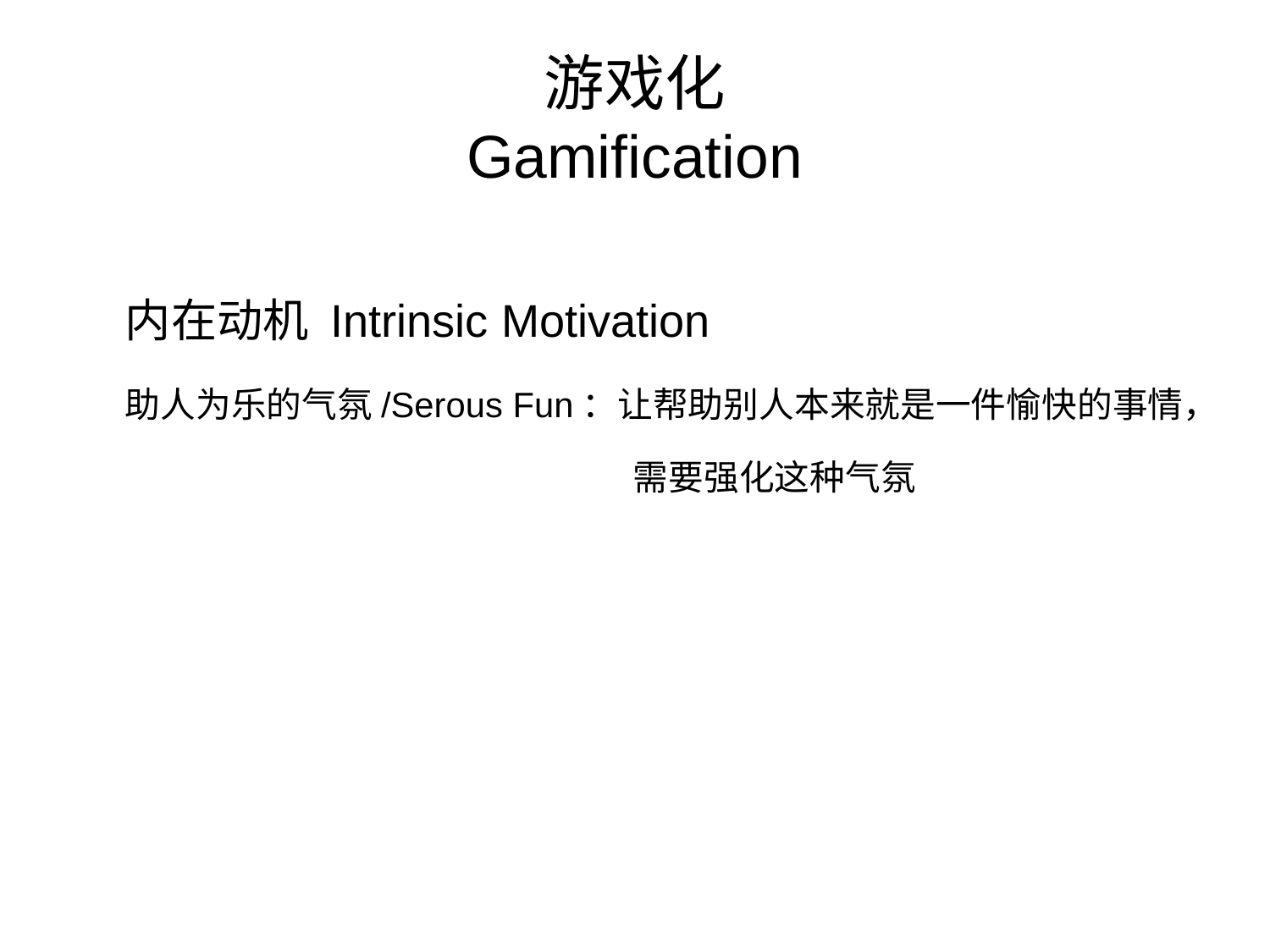

# 游戏化 Gamification
内在动机 Intrinsic Motivation
助人为乐的气氛/Serous Fun：让帮助别人本来就是一件愉快的事情，				需要强化这种气氛